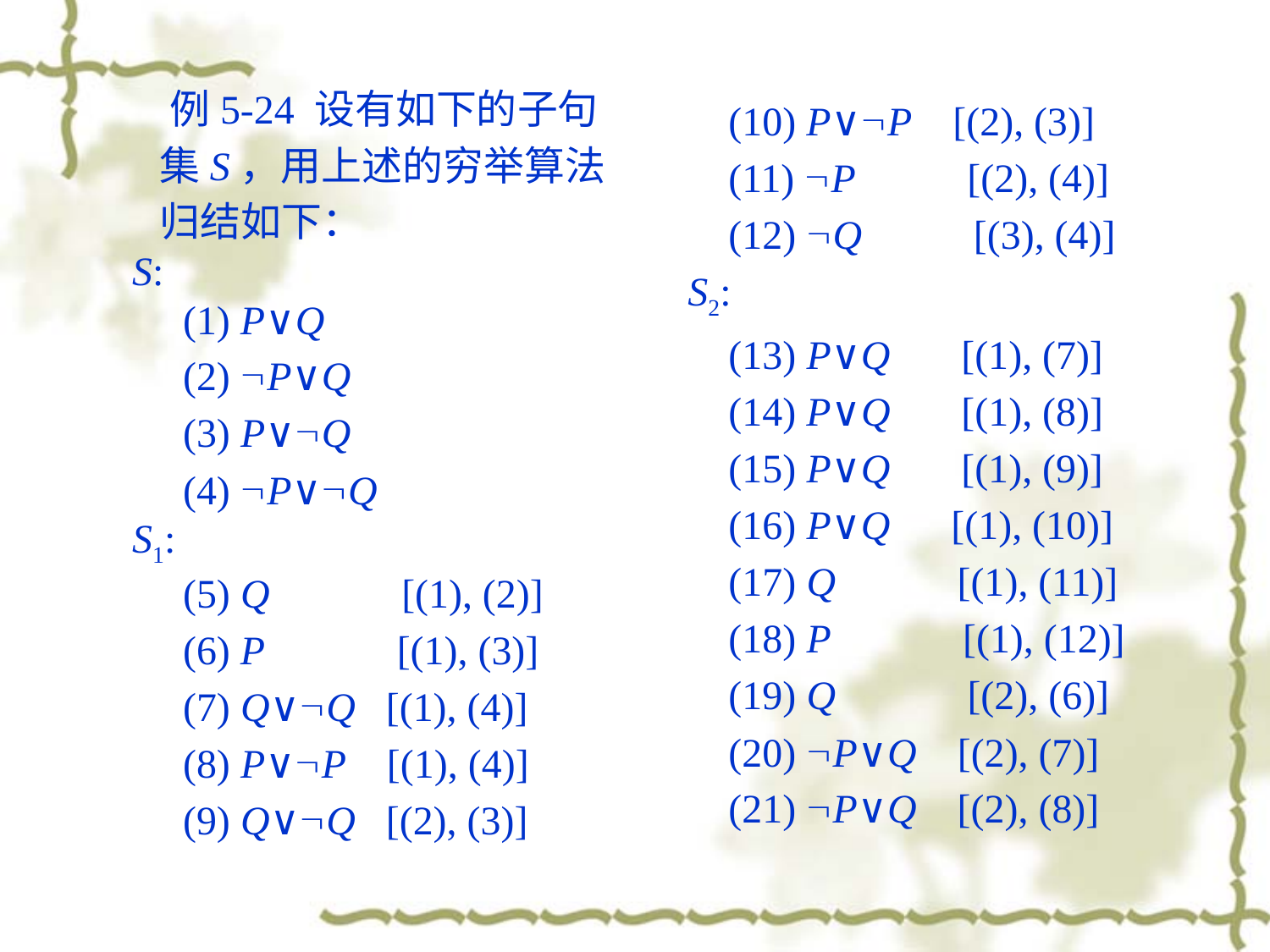

例5-24 设有如下的子句集S，用上述的穷举算法归结如下：
  S:
       (1) P∨Q
       (2) ¬P∨Q
       (3) P∨¬Q
       (4) ¬P∨¬Q
  S1:
       (5) Q             [(1), (2)]
       (6) P             [(1), (3)]
       (7) Q∨¬Q   [(1), (4)]
       (8) P∨¬P    [(1), (4)]
       (9) Q∨¬Q   [(2), (3)]

      (10) P∨¬P    [(2), (3)]
      (11) ¬P           [(2), (4)]
      (12) ¬Q           [(3), (4)]
  S2:
      (13) P∨Q       [(1), (7)]
      (14) P∨Q       [(1), (8)]
      (15) P∨Q       [(1), (9)]
      (16) P∨Q      [(1), (10)]
      (17) Q            [(1), (11)]
      (18) P             [(1), (12)]
      (19) Q             [(2), (6)]
      (20) ¬P∨Q    [(2), (7)]
      (21) ¬P∨Q    [(2), (8)]